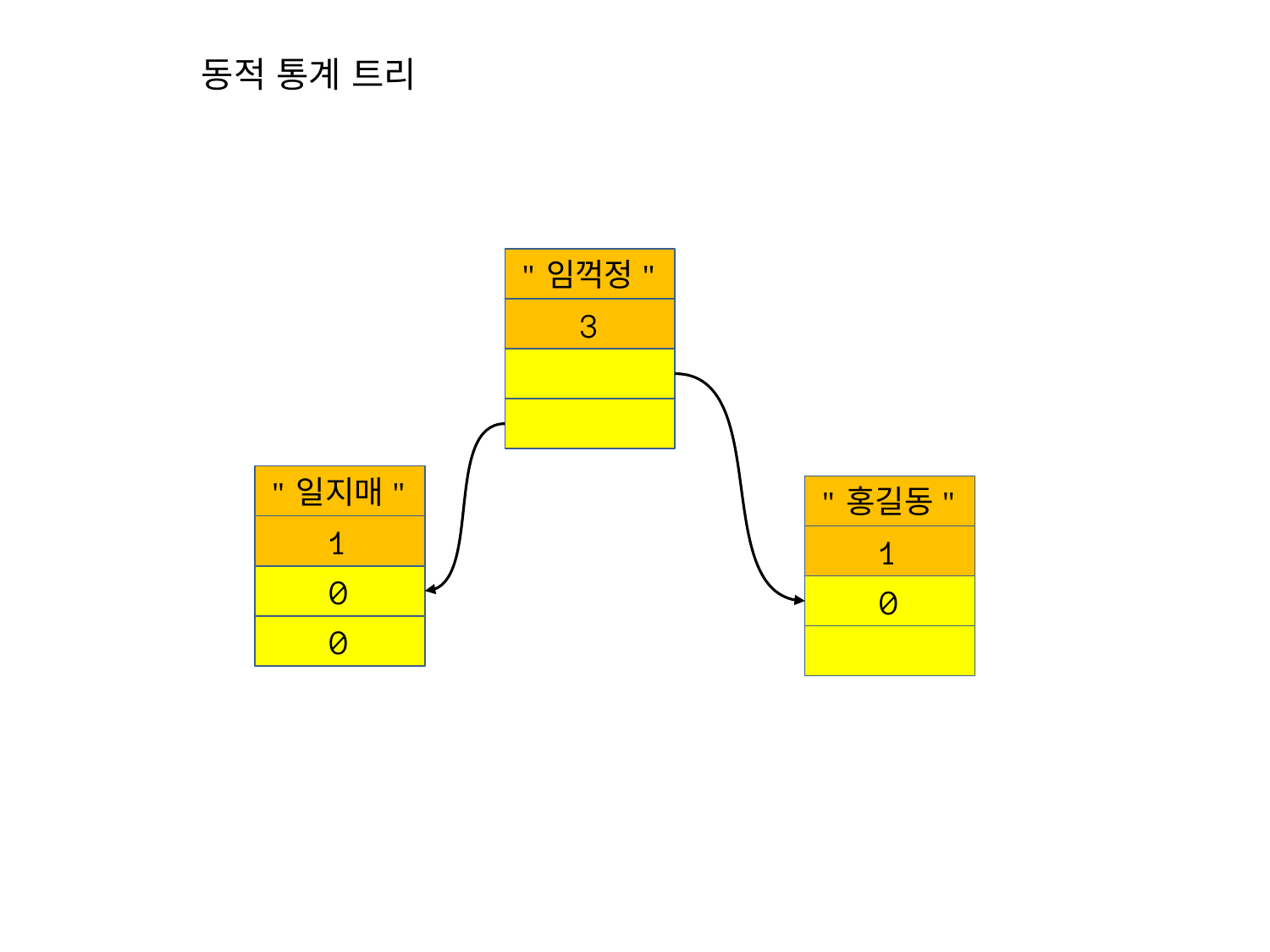

동적 통계 트리
"임꺽정"
3

"일지매"
"홍길동"
1
1
0
0
0